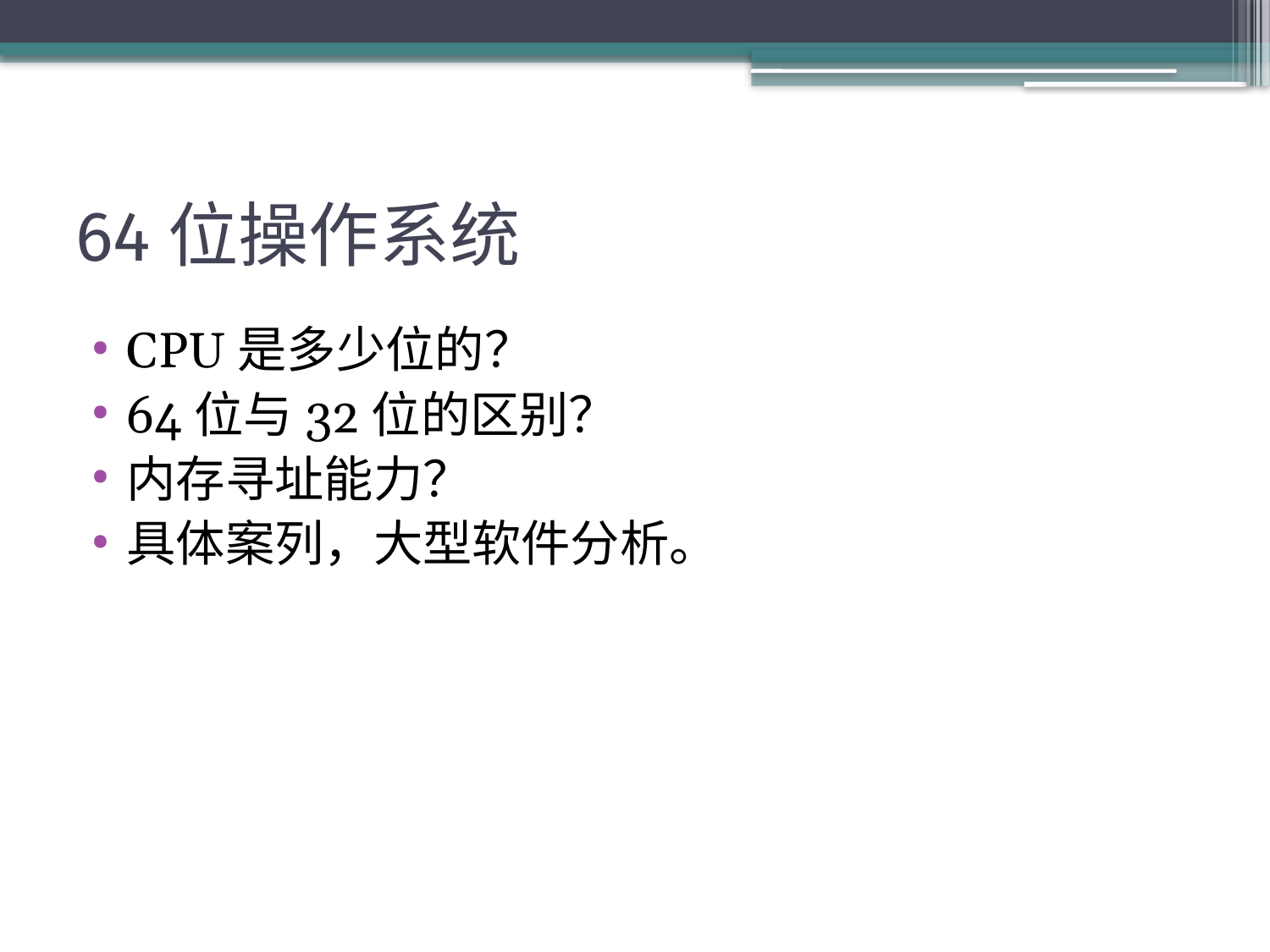

# 64位操作系统
CPU是多少位的？
64位与32位的区别？
内存寻址能力？
具体案列，大型软件分析。